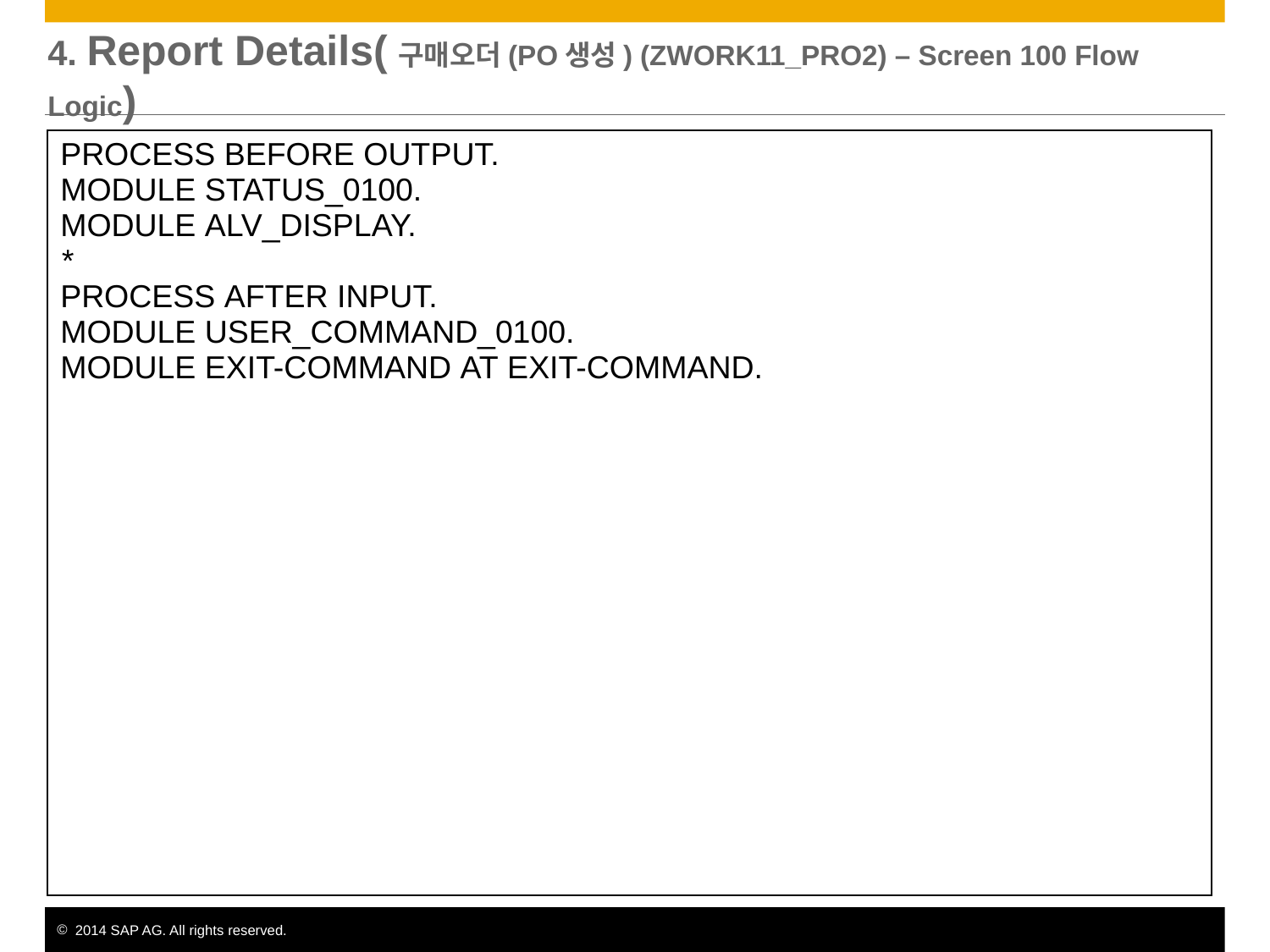

# 4. Report Details(구매오더(PO생성) (ZWORK11_PRO2) – Screen 100 Flow Logic)
| PROCESS BEFORE OUTPUT. MODULE STATUS\_0100. MODULE ALV\_DISPLAY. \* PROCESS AFTER INPUT. MODULE USER\_COMMAND\_0100. MODULE EXIT-COMMAND AT EXIT-COMMAND. |
| --- |